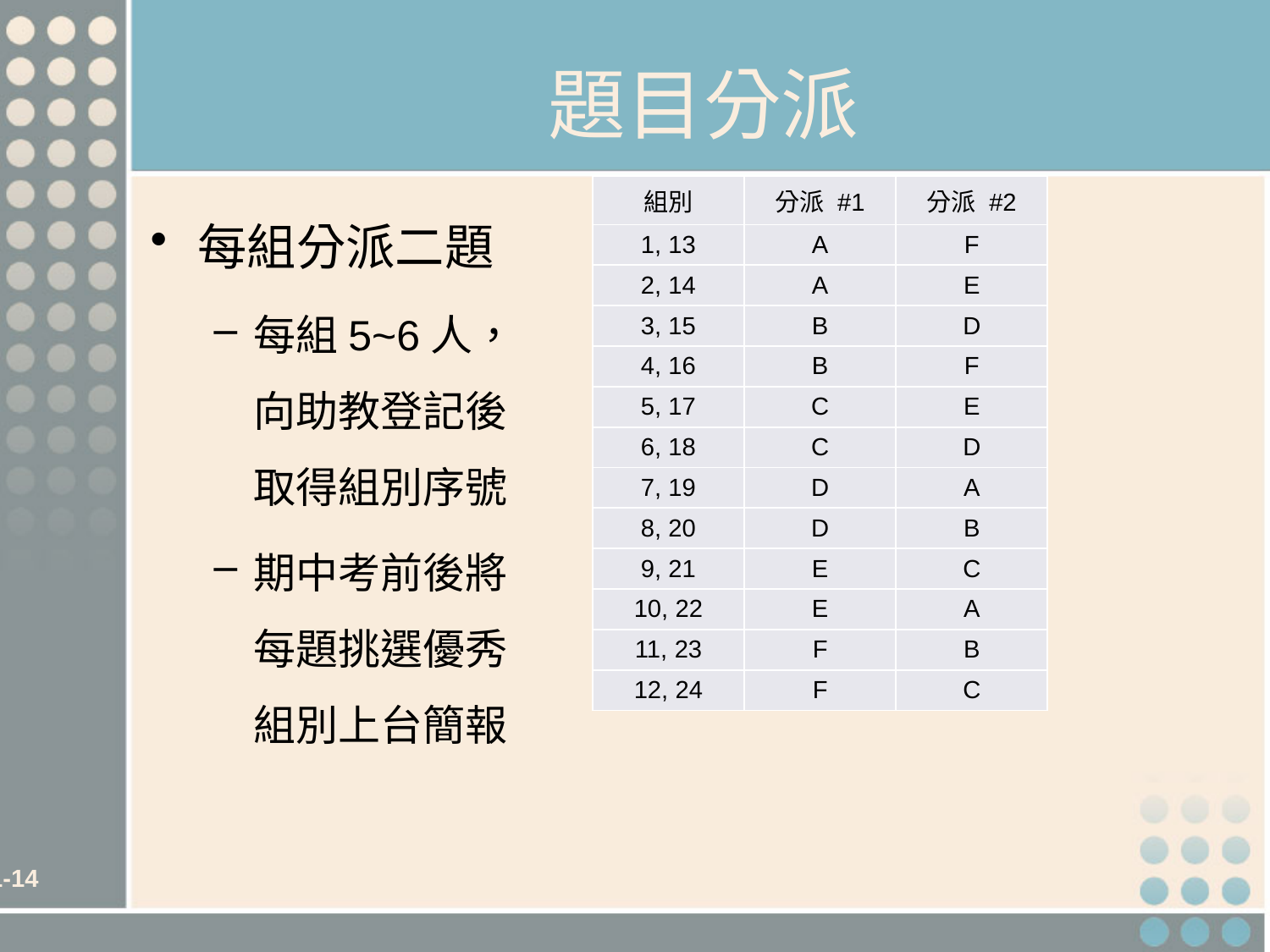

# 題目分派
| 組別 | 分派 #1 | 分派 #2 |
| --- | --- | --- |
| 1, 13 | A | F |
| 2, 14 | A | E |
| 3, 15 | B | D |
| 4, 16 | B | F |
| 5, 17 | C | E |
| 6, 18 | C | D |
| 7, 19 | D | A |
| 8, 20 | D | B |
| 9, 21 | E | C |
| 10, 22 | E | A |
| 11, 23 | F | B |
| 12, 24 | F | C |
每組分派二題
每組5~6人，向助教登記後取得組別序號
期中考前後將每題挑選優秀組別上台簡報